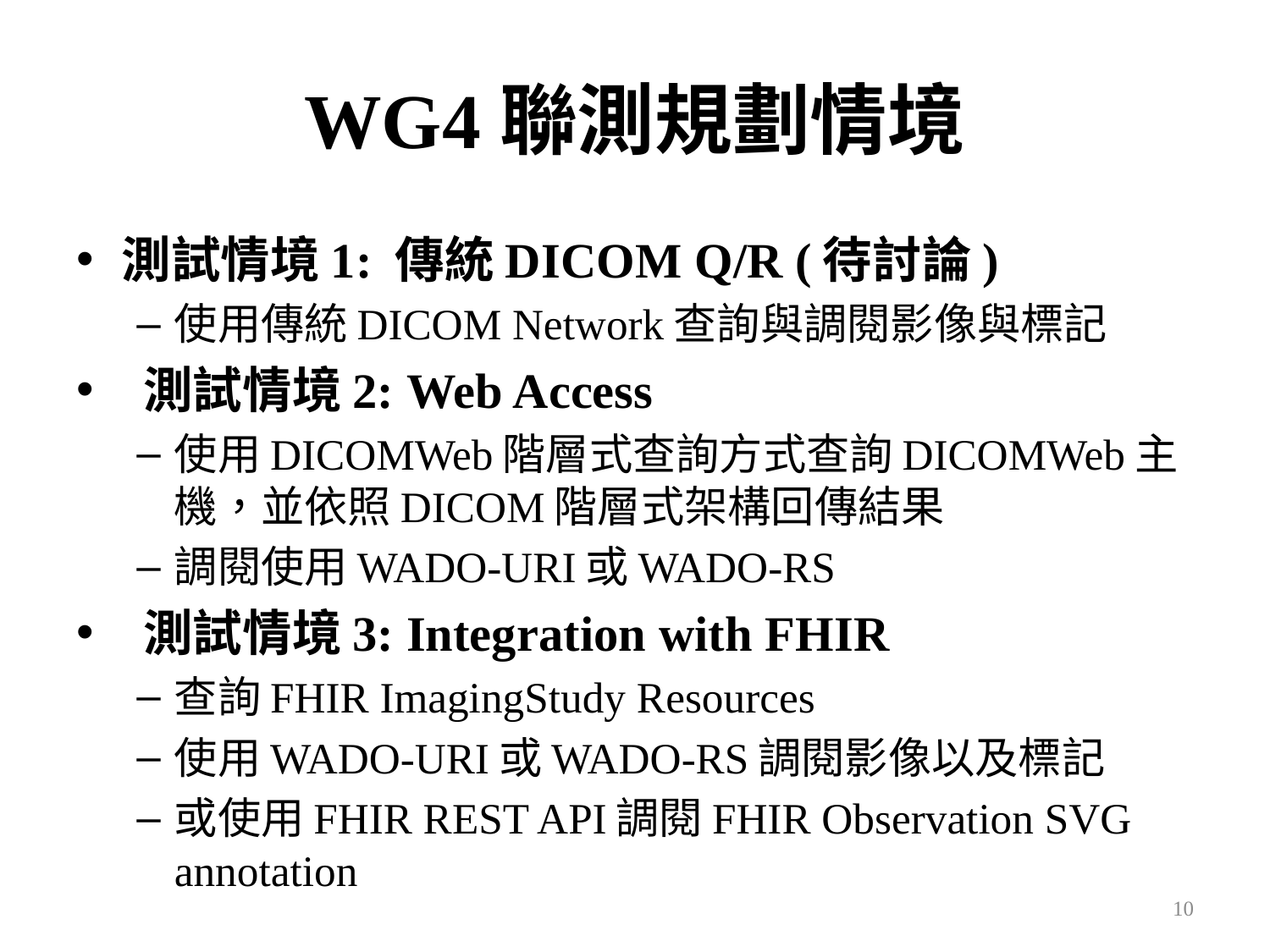

# WG4聯測規劃情境
測試情境1: 傳統DICOM Q/R (待討論)
使用傳統DICOM Network查詢與調閱影像與標記
 測試情境2: Web Access
使用DICOMWeb階層式查詢方式查詢DICOMWeb主機，並依照DICOM階層式架構回傳結果
調閱使用WADO-URI或WADO-RS
 測試情境3: Integration with FHIR
查詢FHIR ImagingStudy Resources
使用WADO-URI或WADO-RS調閱影像以及標記
或使用FHIR REST API調閱FHIR Observation SVG annotation
10